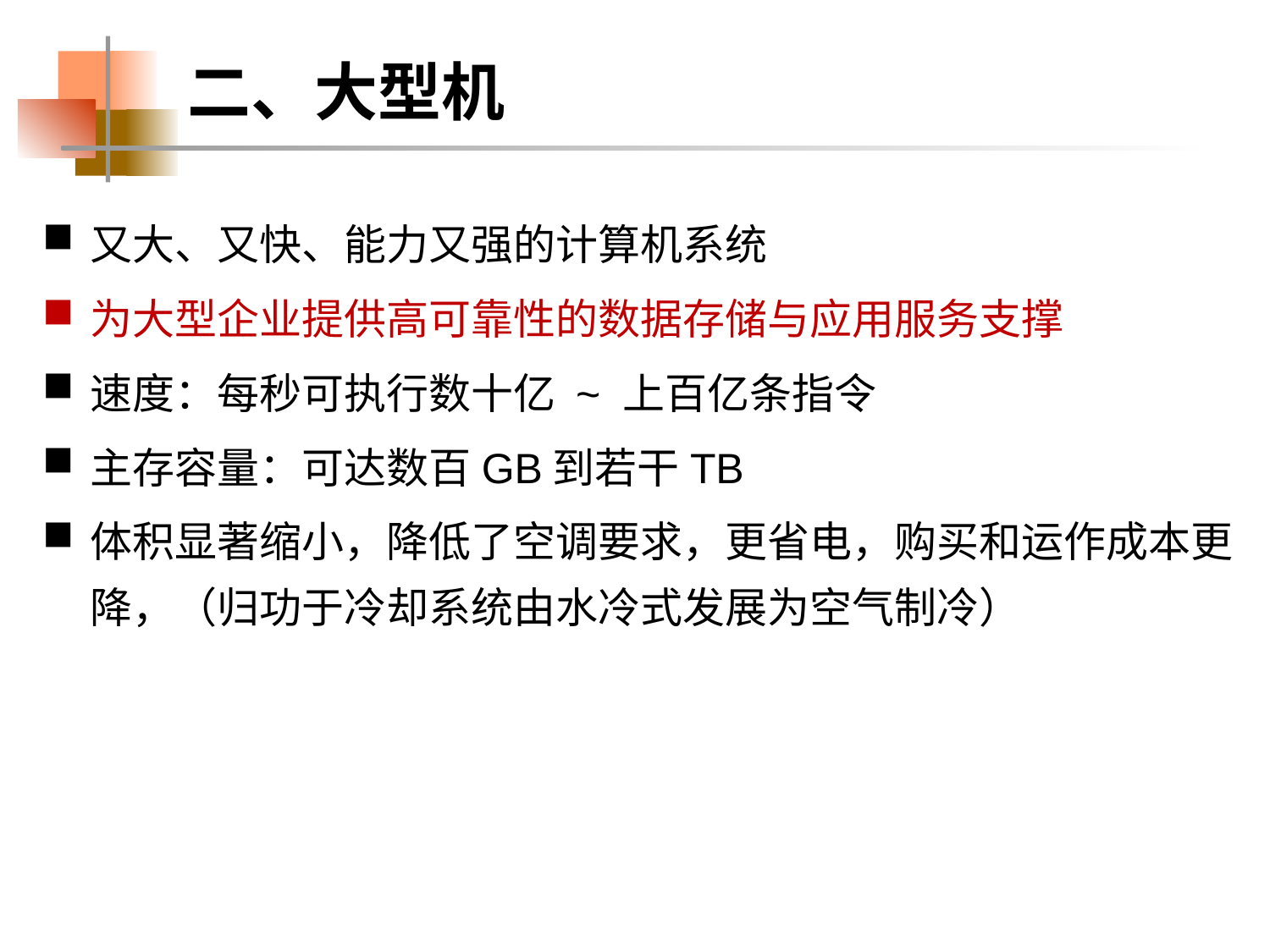

# 二、大型机
又大、又快、能力又强的计算机系统
为大型企业提供高可靠性的数据存储与应用服务支撑
速度：每秒可执行数十亿 ~ 上百亿条指令
主存容量：可达数百GB到若干TB
体积显著缩小，降低了空调要求，更省电，购买和运作成本更降，（归功于冷却系统由水冷式发展为空气制冷）